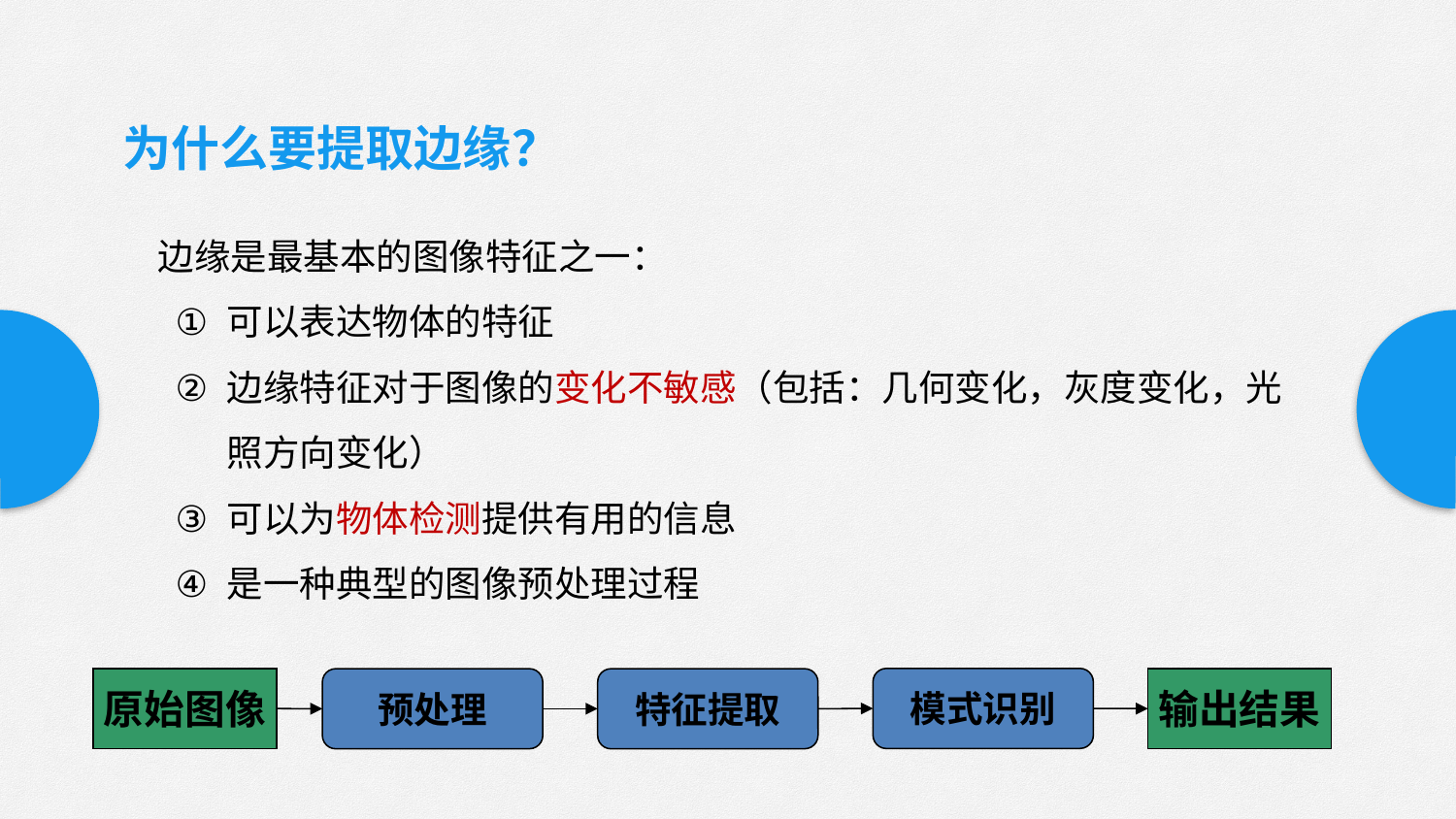

为什么要提取边缘？
边缘是最基本的图像特征之一：
可以表达物体的特征
边缘特征对于图像的变化不敏感（包括：几何变化，灰度变化，光照方向变化）
可以为物体检测提供有用的信息
是一种典型的图像预处理过程
原始图像
模式识别
输出结果
预处理
特征提取